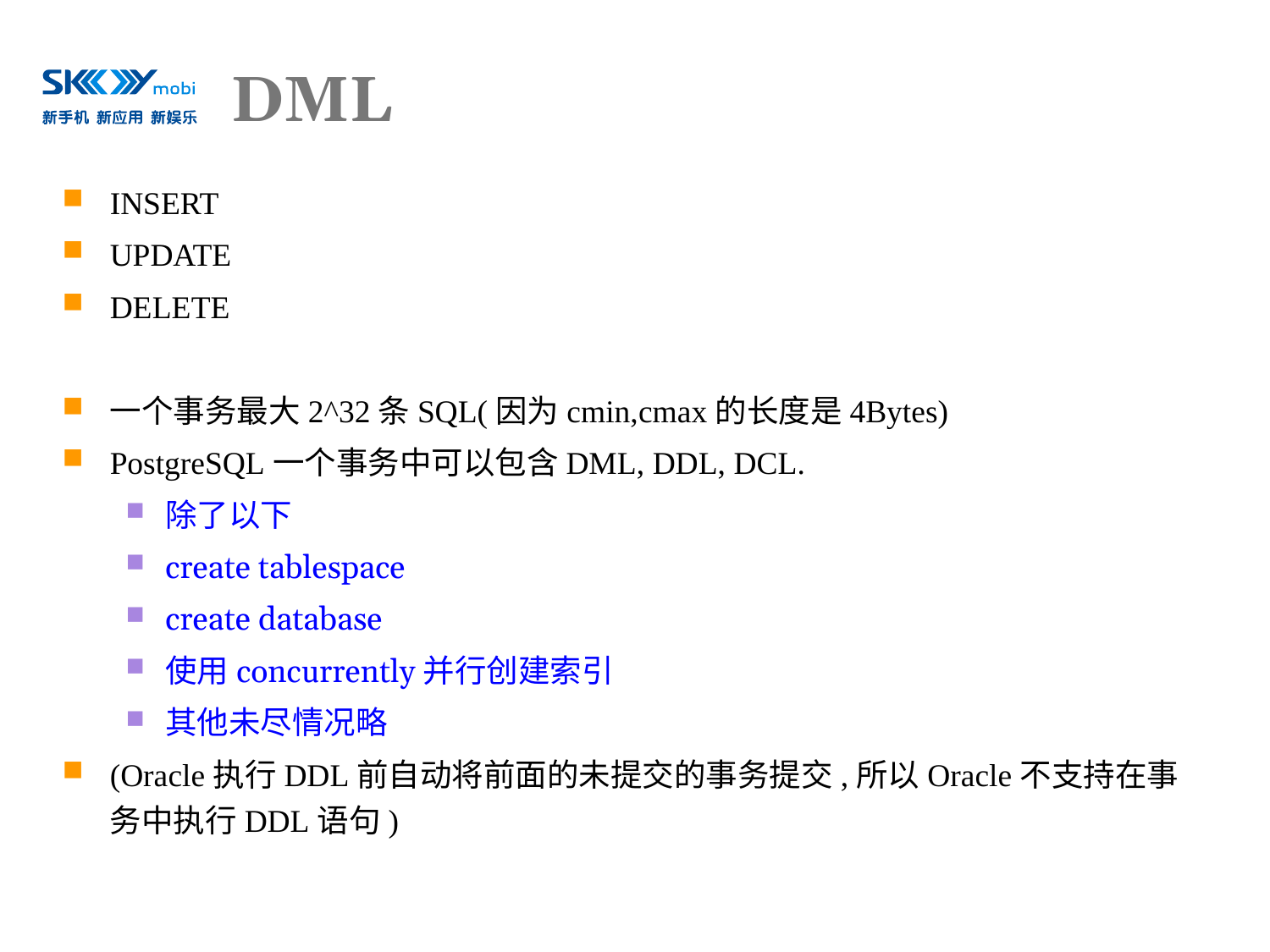

# DML
INSERT
UPDATE
DELETE

一个事务最大2^32条SQL(因为cmin,cmax的长度是4Bytes)
PostgreSQL一个事务中可以包含DML, DDL, DCL.
除了以下
create tablespace
create database
使用concurrently并行创建索引
其他未尽情况略
(Oracle执行DDL前自动将前面的未提交的事务提交,所以Oracle不支持在事务中执行DDL语句)